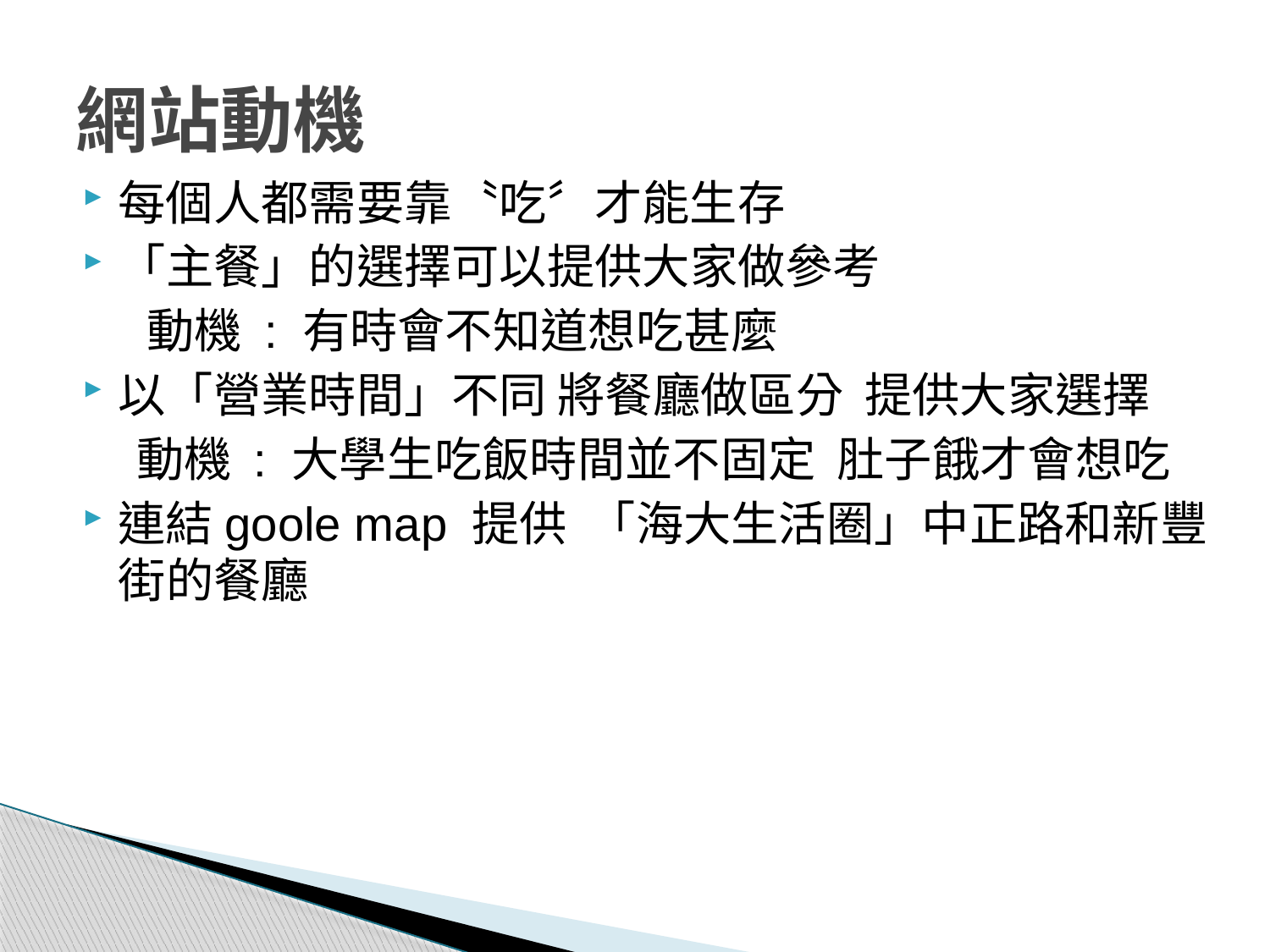

# 網站動機
每個人都需要靠〝吃〞才能生存
「主餐」的選擇可以提供大家做參考
     動機 : 有時會不知道想吃甚麼
以「營業時間」不同 將餐廳做區分  提供大家選擇
    動機 : 大學生吃飯時間並不固定  肚子餓才會想吃
連結goole map 提供  「海大生活圈」中正路和新豐街的餐廳